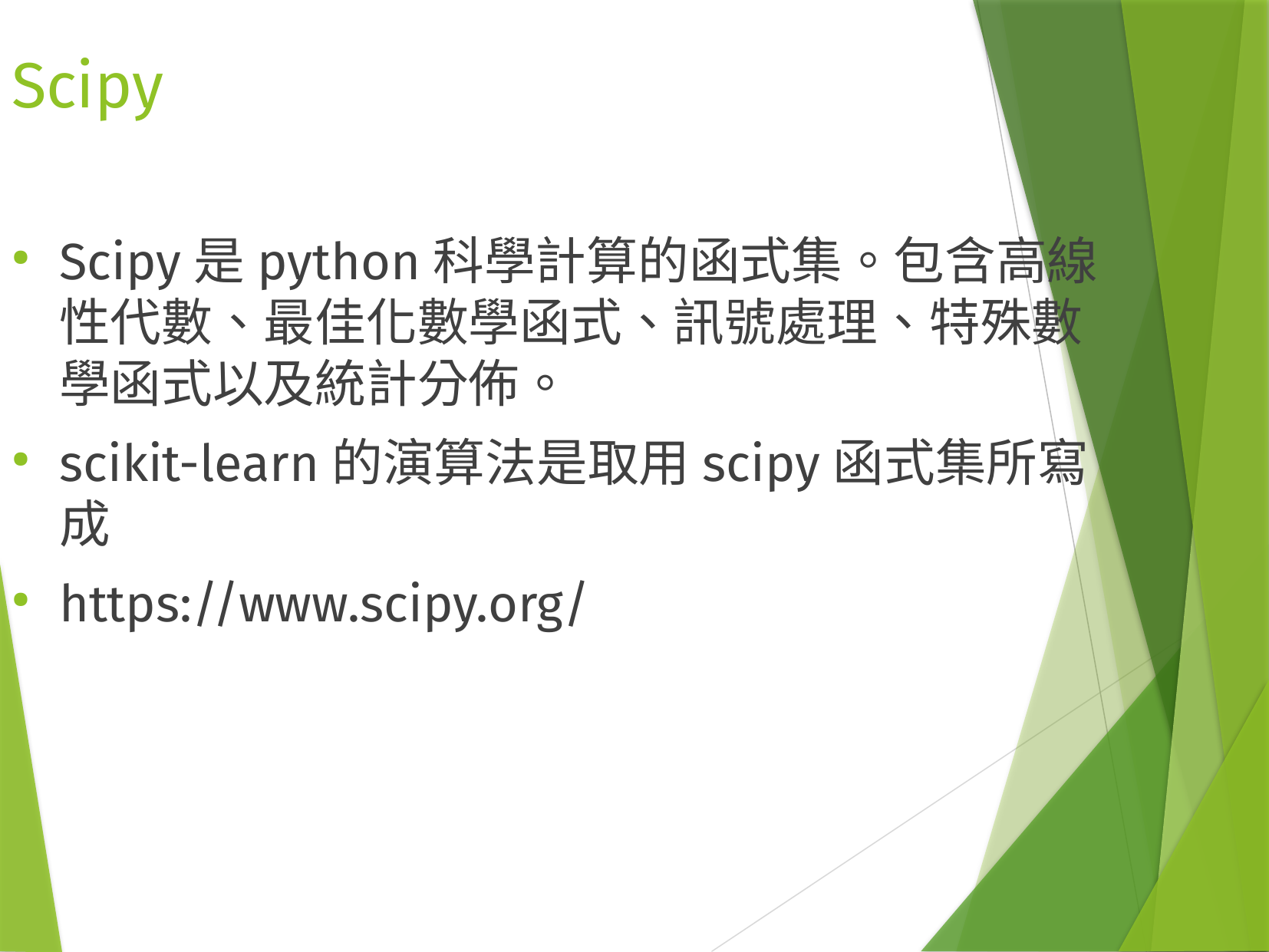

Scipy
Scipy是python科學計算的函式集。包含高線性代數、最佳化數學函式、訊號處理、特殊數學函式以及統計分佈。
scikit-learn的演算法是取用scipy函式集所寫成
https://www.scipy.org/